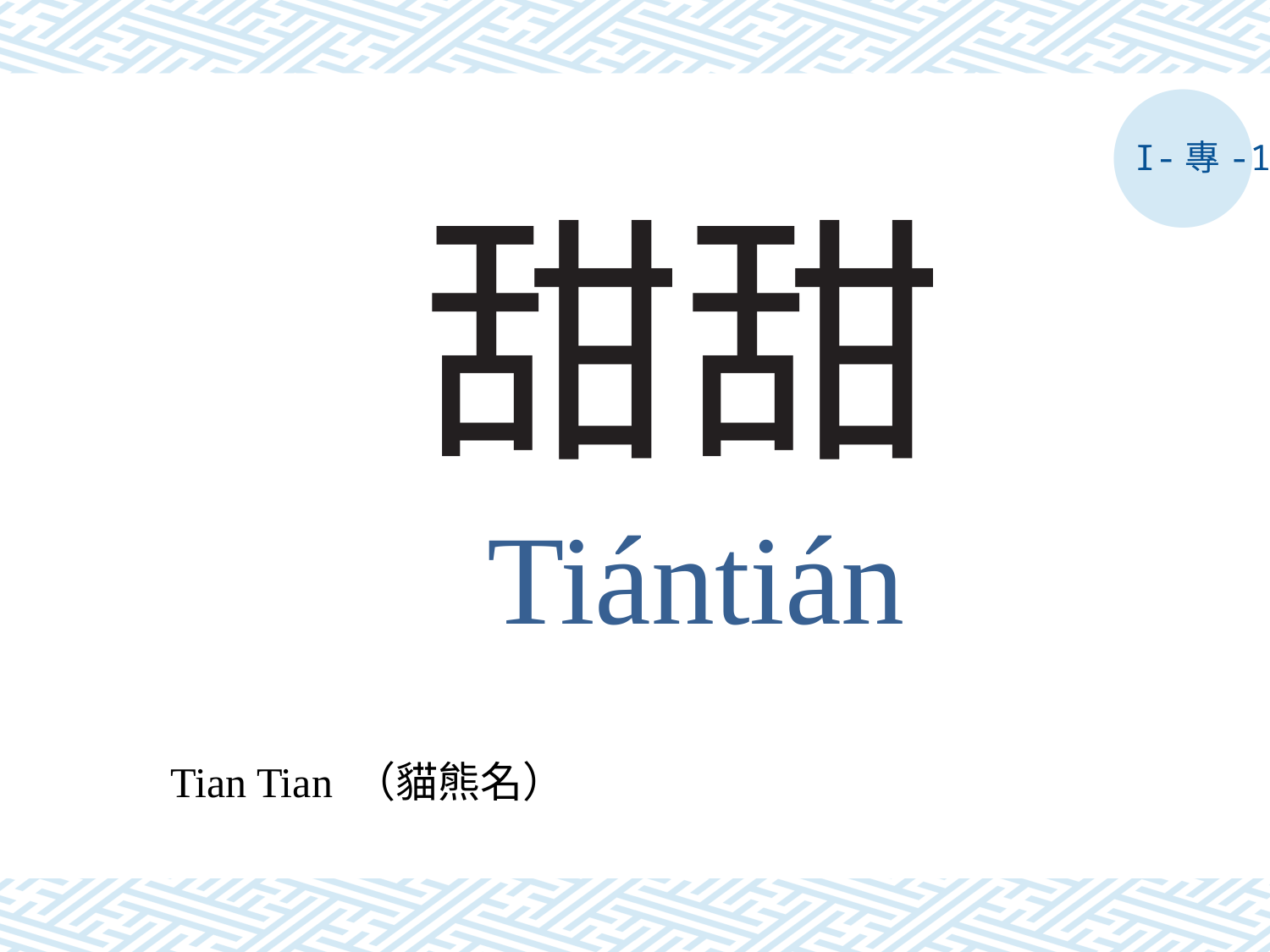

I-專-1

# 甜甜
Tiántián
Tian Tian （貓熊名）